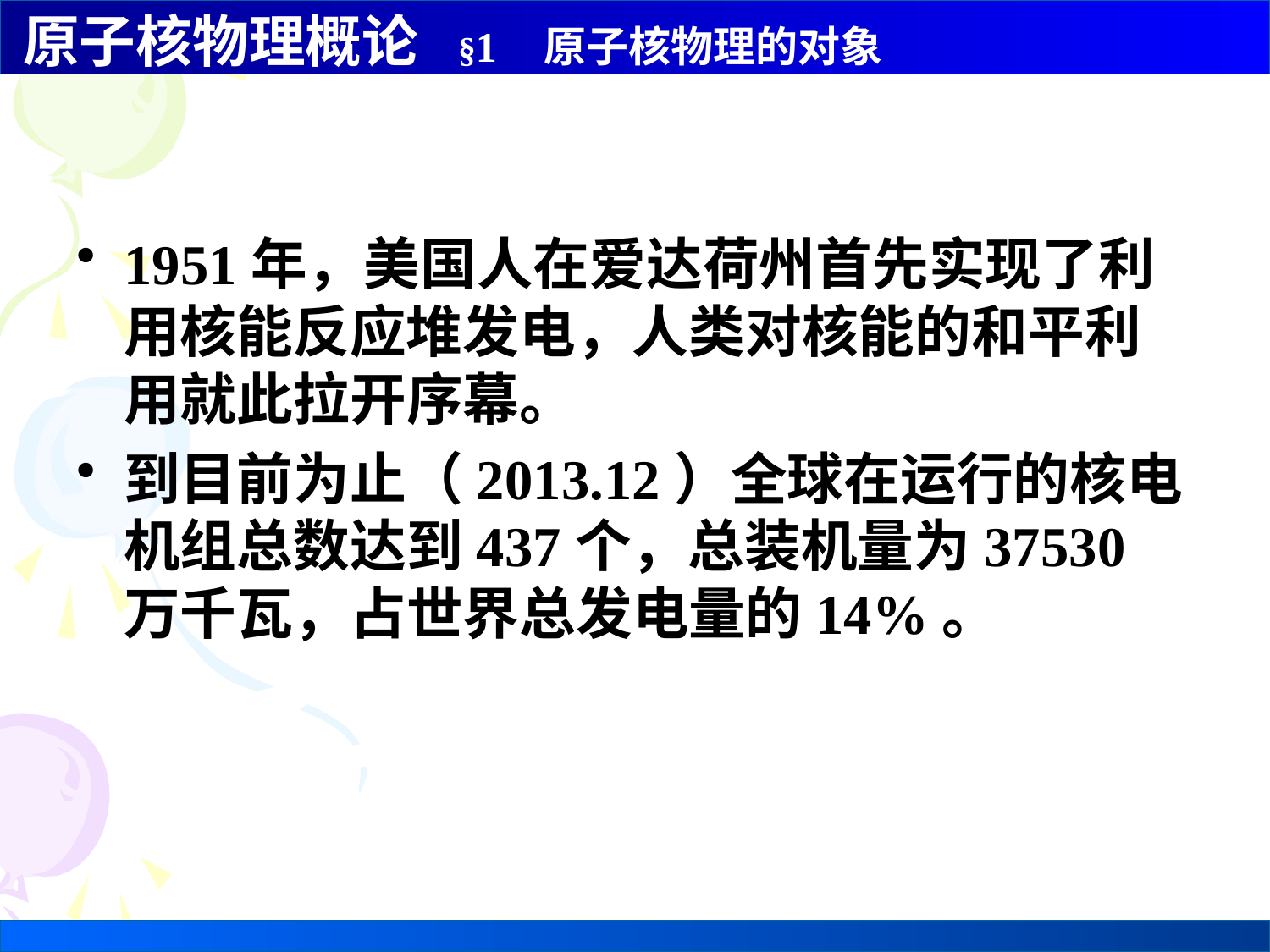

1951年，美国人在爱达荷州首先实现了利用核能反应堆发电，人类对核能的和平利用就此拉开序幕。
到目前为止（2013.12）全球在运行的核电机组总数达到437个，总装机量为37530万千瓦，占世界总发电量的14%。